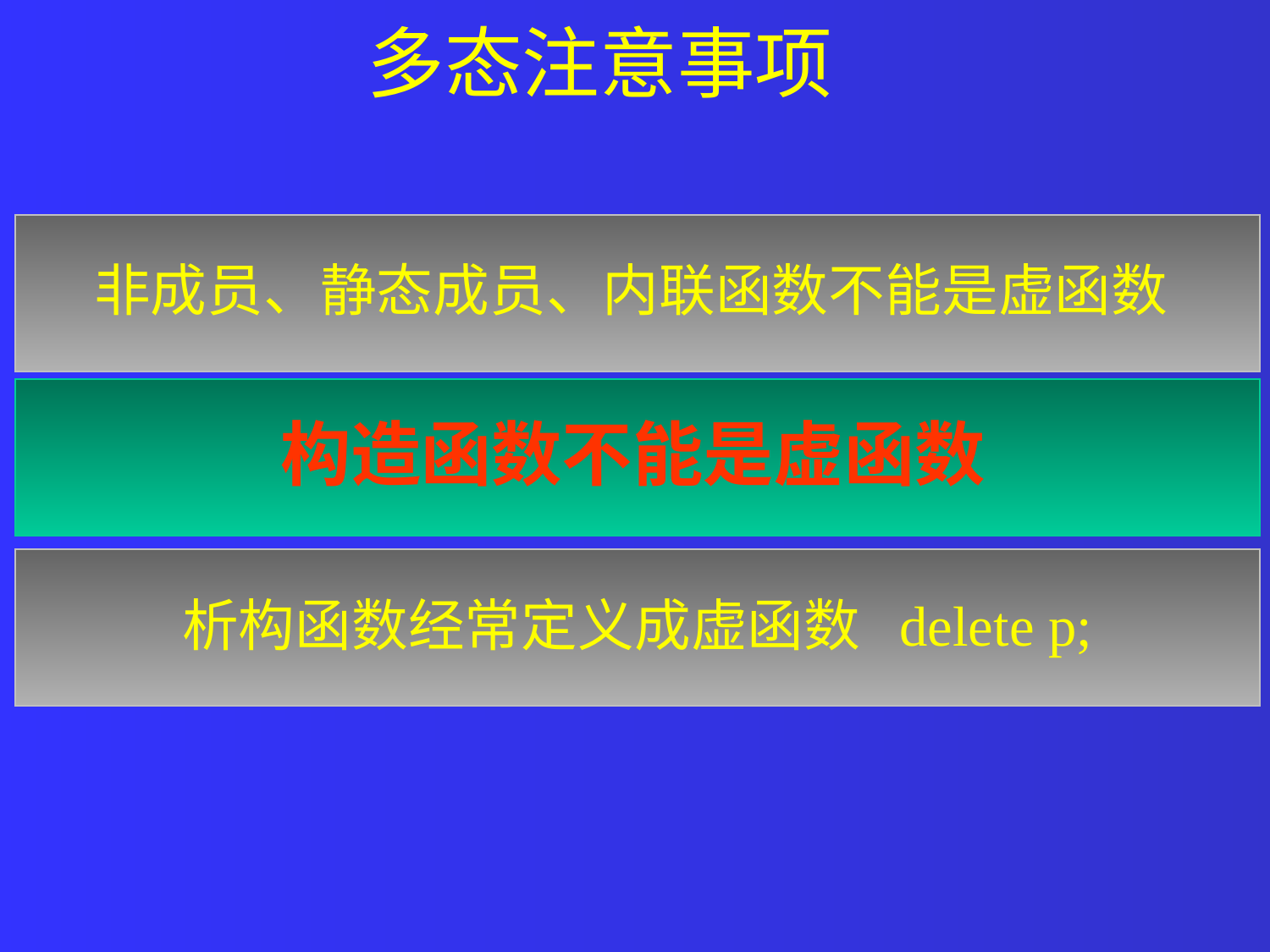

多态注意事项
非成员、静态成员、内联函数不能是虚函数
构造函数不能是虚函数
析构函数经常定义成虚函数  delete p;